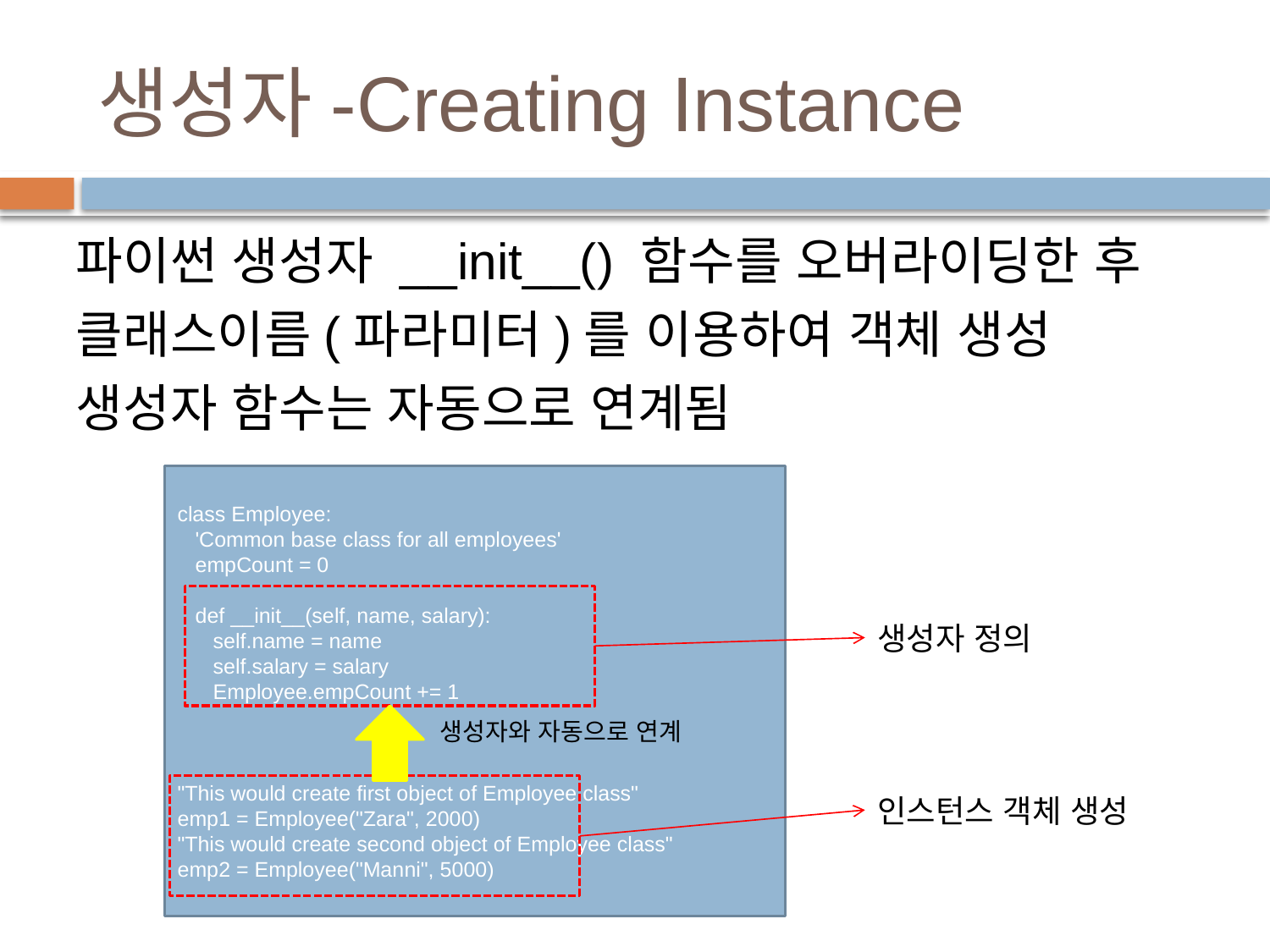

# 생성자-Creating Instance
파이썬 생성자 __init__() 함수를 오버라이딩한 후
클래스이름(파라미터)를 이용하여 객체 생성
생성자 함수는 자동으로 연계됨
class Employee:
   'Common base class for all employees'
   empCount = 0

   def __init__(self, name, salary):
      self.name = name
      self.salary = salary
      Employee.empCount += 1

"This would create first object of Employee class"
emp1 = Employee("Zara", 2000)
"This would create second object of Employee class"
emp2 = Employee("Manni", 5000)

생성자 정의

생성자와 자동으로 연계

인스턴스 객체 생성